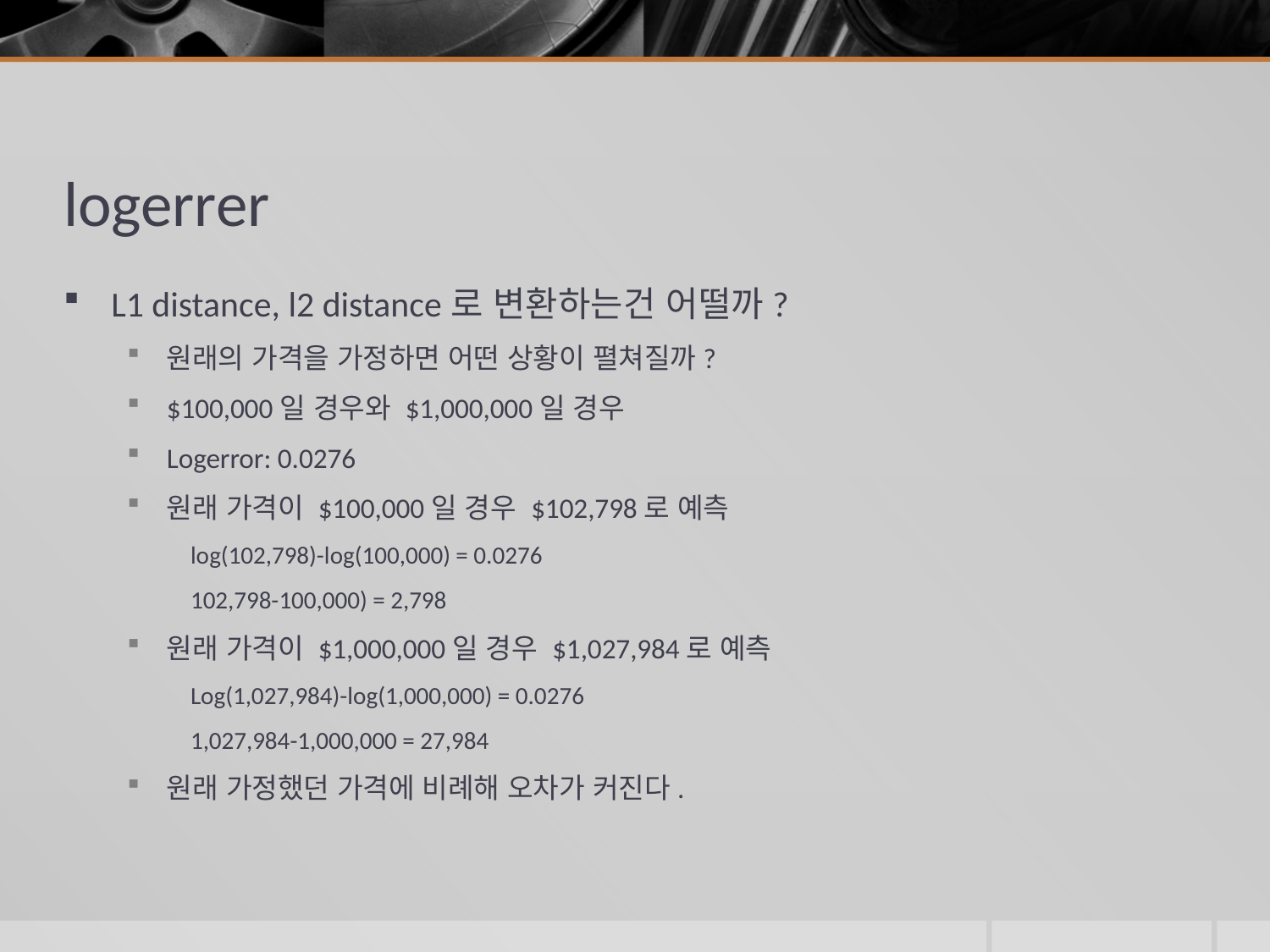

# logerrer
L1 distance, l2 distance로 변환하는건 어떨까?
원래의 가격을 가정하면 어떤 상황이 펼쳐질까?
$100,000일 경우와 $1,000,000일 경우
Logerror: 0.0276
원래 가격이 $100,000일 경우 $102,798로 예측
log(102,798)-log(100,000) = 0.0276
102,798-100,000) = 2,798
원래 가격이 $1,000,000일 경우 $1,027,984로 예측
Log(1,027,984)-log(1,000,000) = 0.0276
1,027,984-1,000,000 = 27,984
원래 가정했던 가격에 비례해 오차가 커진다.